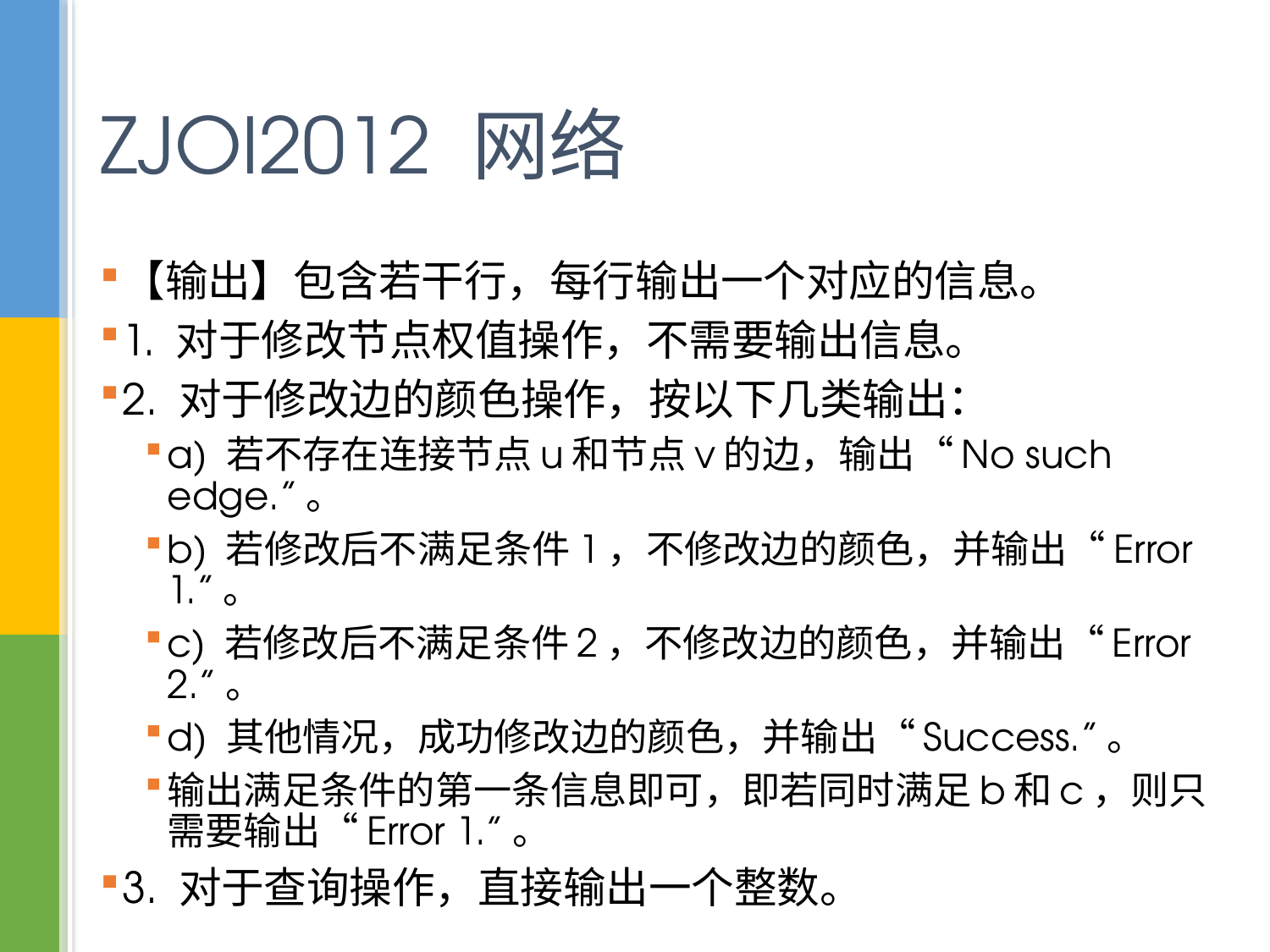

# ZJOI2012 网络
【输出】包含若干行，每行输出一个对应的信息。
1. 对于修改节点权值操作，不需要输出信息。
2. 对于修改边的颜色操作，按以下几类输出：
a) 若不存在连接节点u和节点v的边，输出“No such edge.”。
b) 若修改后不满足条件1，不修改边的颜色，并输出“Error 1.”。
c) 若修改后不满足条件2，不修改边的颜色，并输出“Error 2.”。
d) 其他情况，成功修改边的颜色，并输出“Success.”。
输出满足条件的第一条信息即可，即若同时满足b和c，则只需要输出“Error 1.”。
3. 对于查询操作，直接输出一个整数。